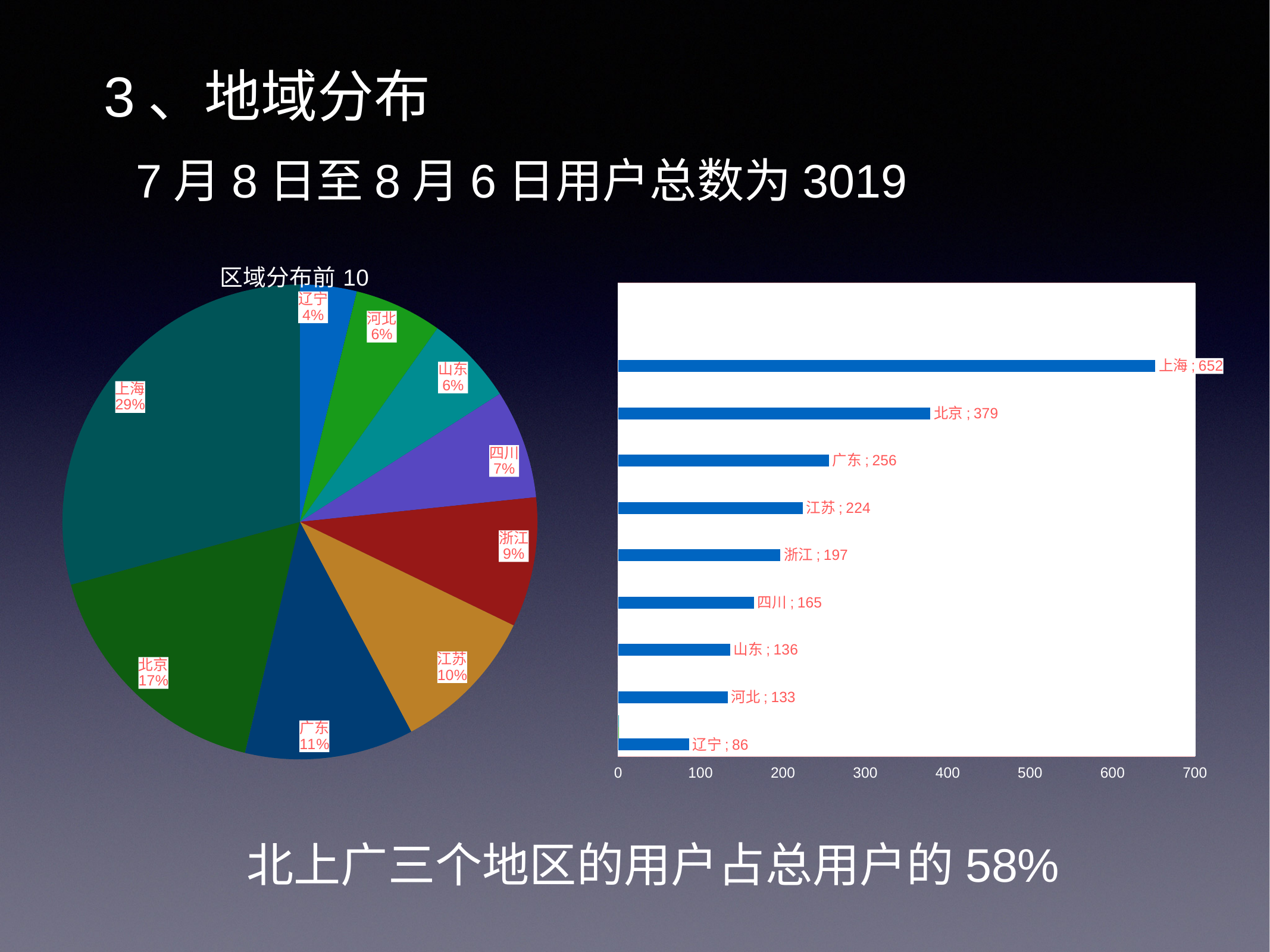

3、地域分布
7月8日至8月6日用户总数为3019

[unsupported chart]

[unsupported chart]

北上广三个地区的用户占总用户的58%